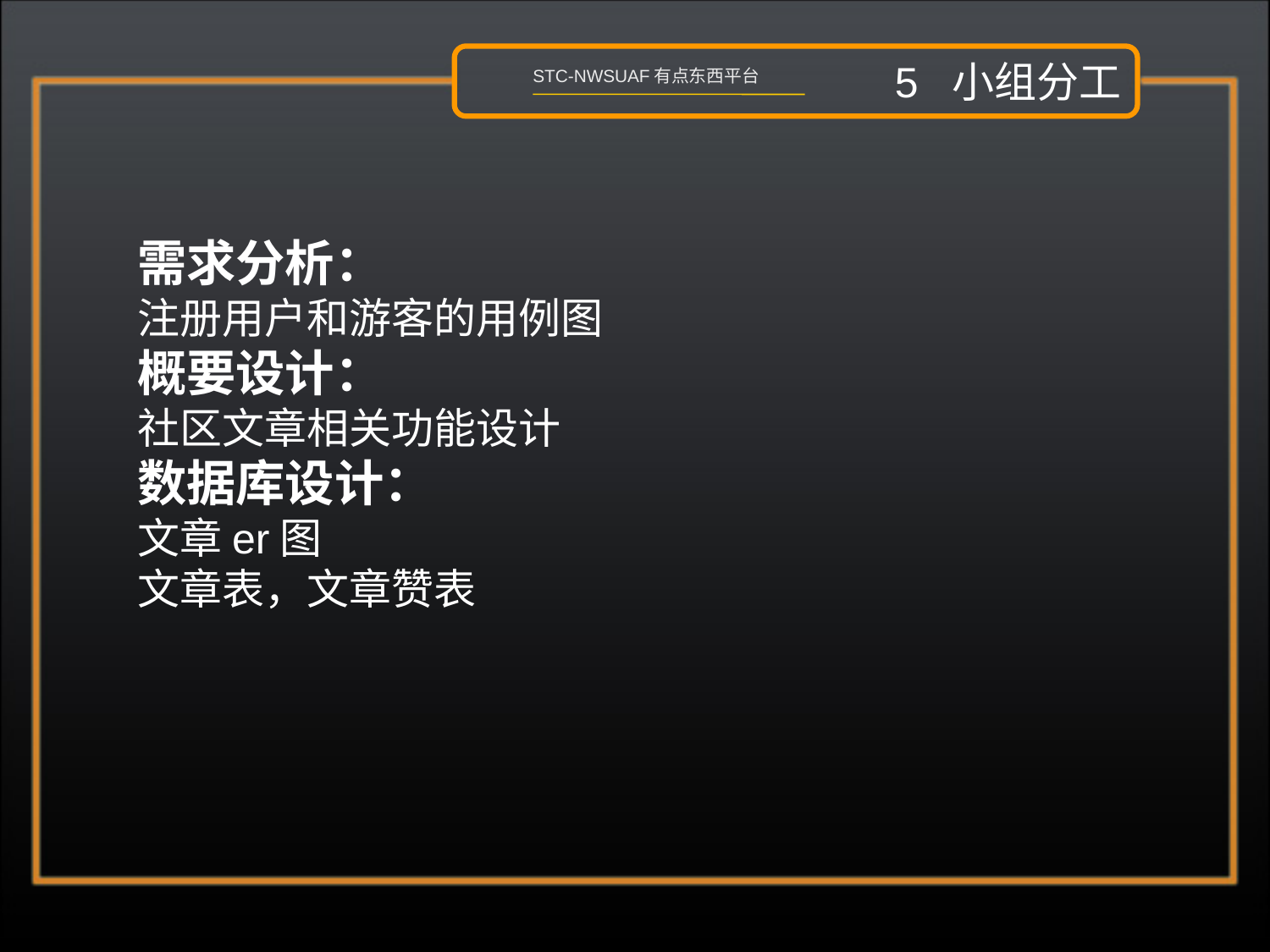

5  小组分工
STC-NWSUAF有点东西平台

需求分析：
注册用户和游客的用例图
概要设计：
社区文章相关功能设计
数据库设计：
文章er图
文章表，文章赞表